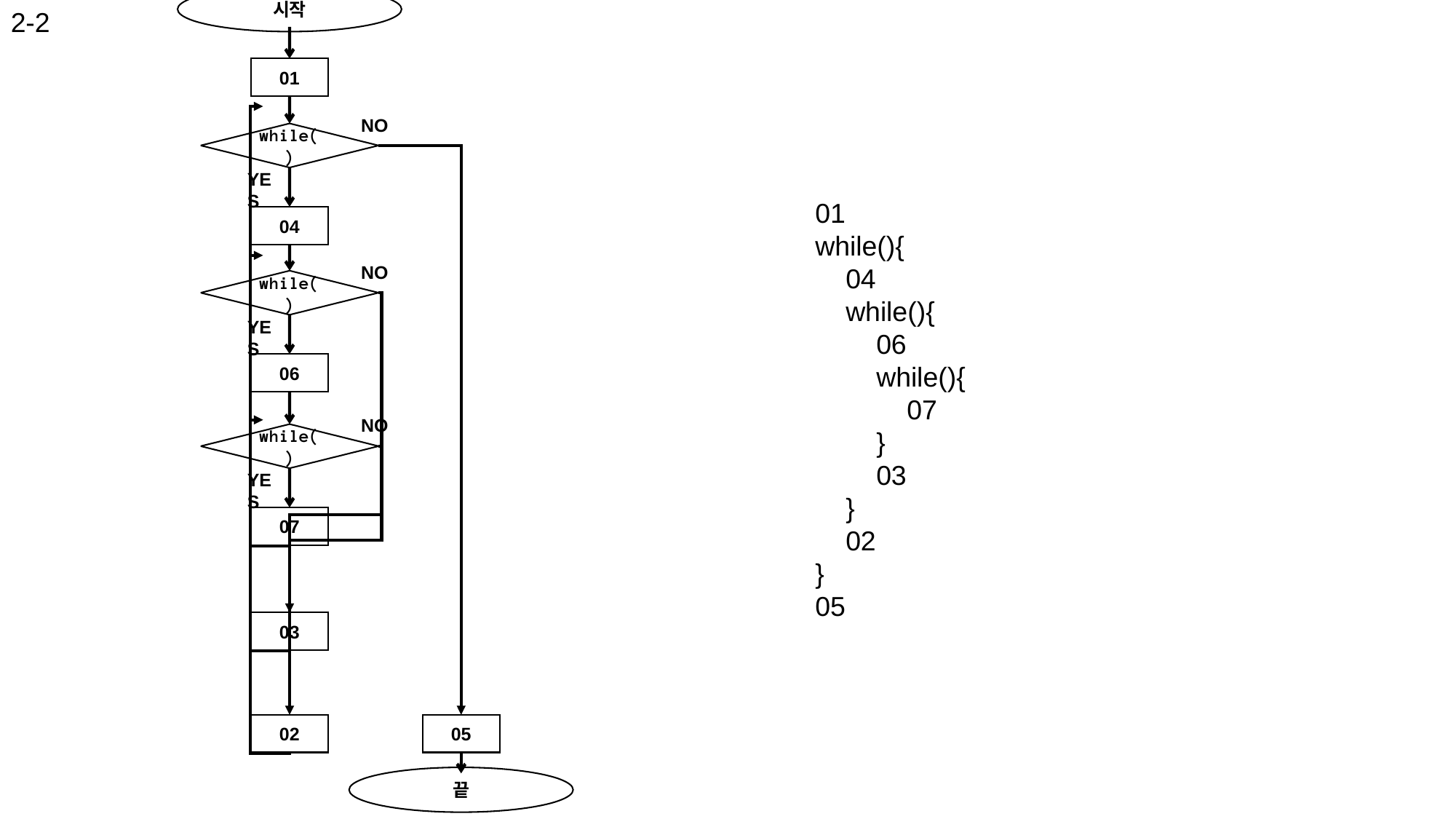

2-2
시작
01
NO
while()
YES
01
while(){
    04
    while(){
        06
        while(){
            07
        }
        03
    }
    02
}
05
04
NO
while()
YES
06
NO
while()
YES
07
03
02
05
끝